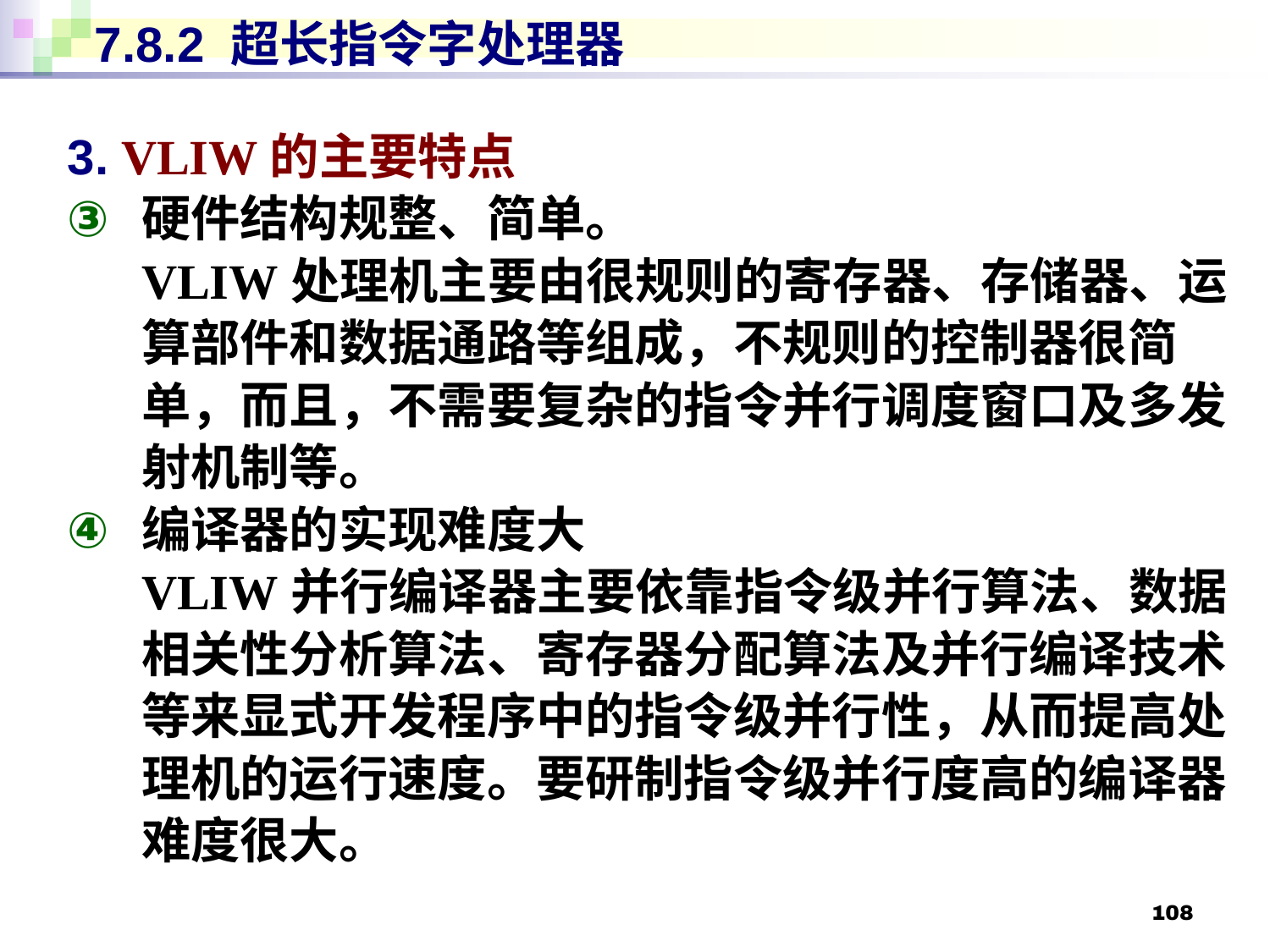

# 7.8.2 超长指令字处理器
3. VLIW的主要特点
硬件结构规整、简单。
VLIW处理机主要由很规则的寄存器、存储器、运算部件和数据通路等组成，不规则的控制器很简单，而且，不需要复杂的指令并行调度窗口及多发射机制等。
编译器的实现难度大
VLIW并行编译器主要依靠指令级并行算法、数据相关性分析算法、寄存器分配算法及并行编译技术等来显式开发程序中的指令级并行性，从而提高处理机的运行速度。要研制指令级并行度高的编译器难度很大。
108